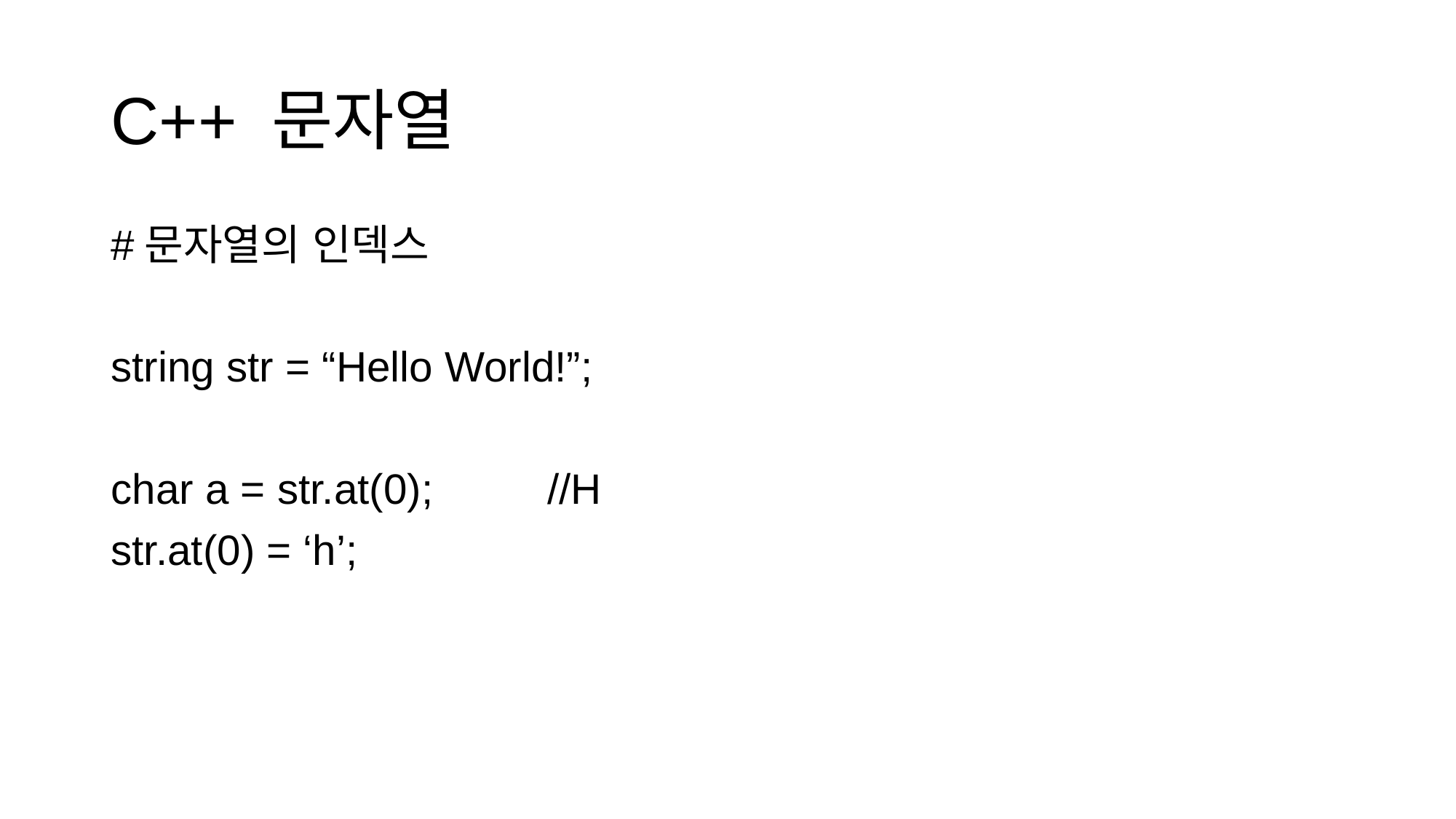

# C++ 문자열
#문자열의 인덱스

string str = “Hello World!”;

char a = str.at(0);		//H
str.at(0) = ‘h’;